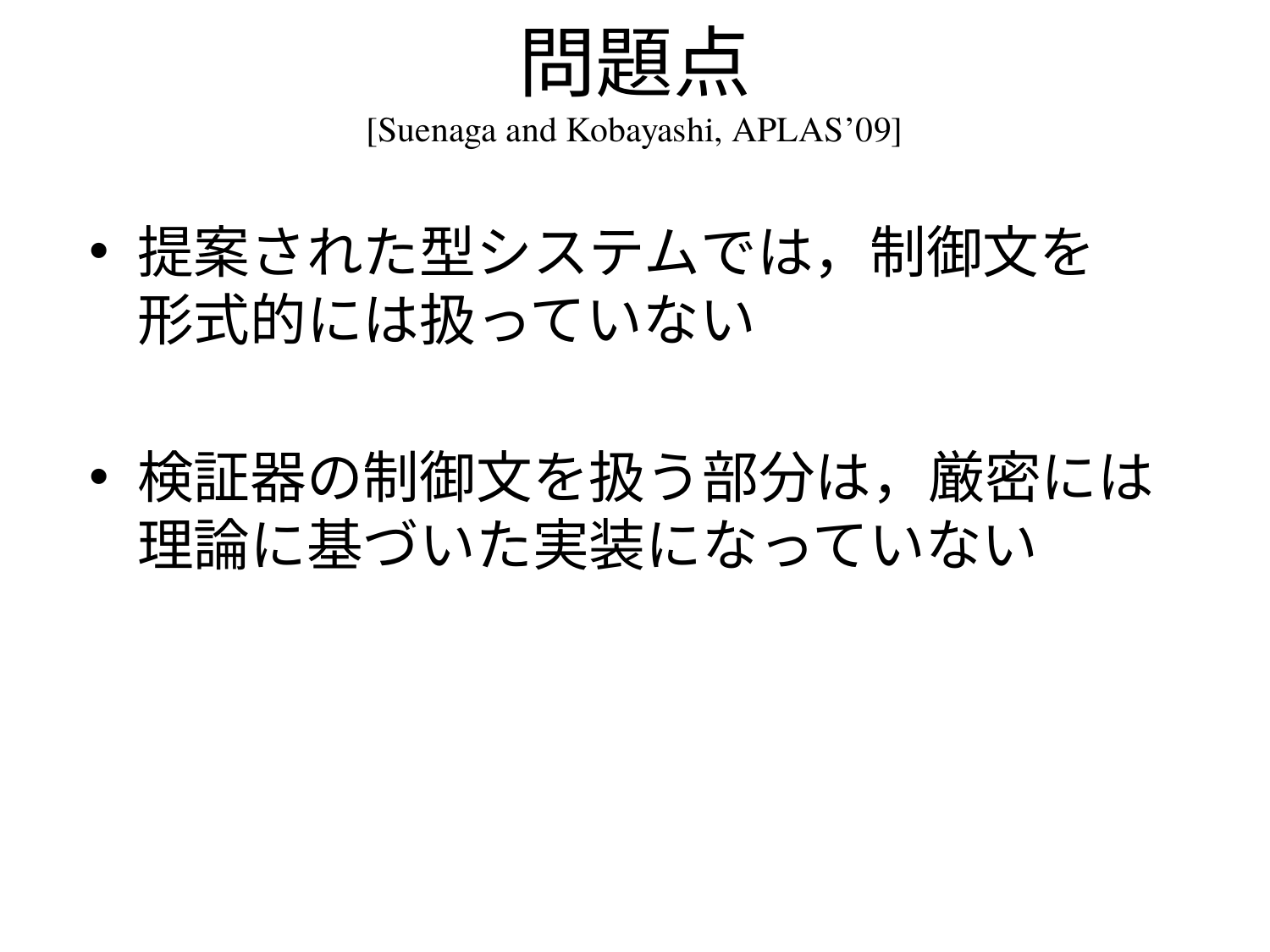

# 問題点 [Suenaga and Kobayashi, APLAS’09]
提案された型システムでは，制御文を
形式的には扱っていない

検証器の制御文を扱う部分は，厳密には   理論に基づいた実装になっていない